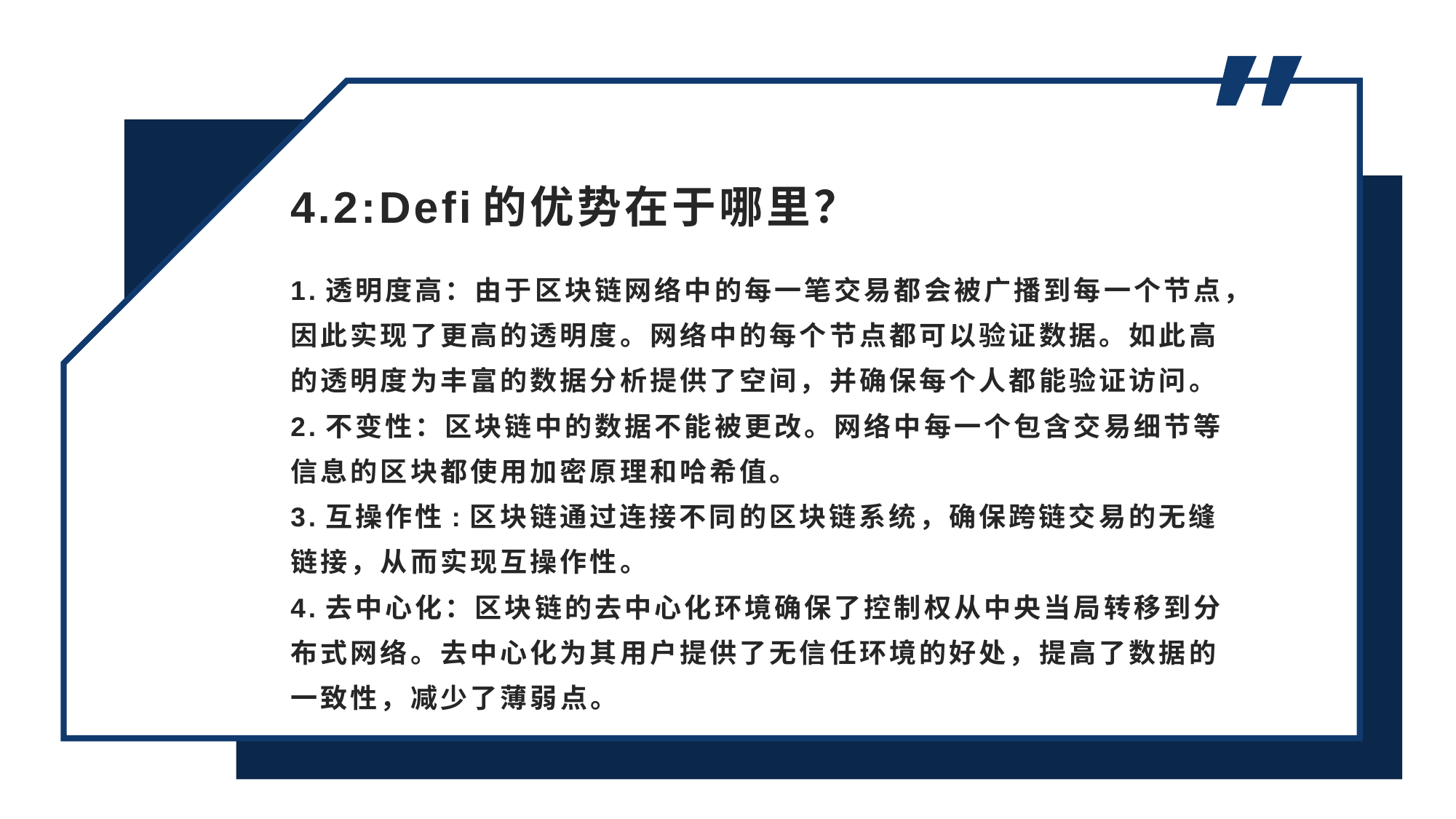

4.2:Defi的优势在于哪里？

1.透明度高：由于区块链网络中的每一笔交易都会被广播到每一个节点，因此实现了更高的透明度。网络中的每个节点都可以验证数据。如此高的透明度为丰富的数据分析提供了空间，并确保每个人都能验证访问。
2.不变性：区块链中的数据不能被更改。网络中每一个包含交易细节等信息的区块都使用加密原理和哈希值。
3.互操作性:区块链通过连接不同的区块链系统，确保跨链交易的无缝链接，从而实现互操作性。
4.去中心化：区块链的去中心化环境确保了控制权从中央当局转移到分布式网络。去中心化为其用户提供了无信任环境的好处，提高了数据的一致性，减少了薄弱点。